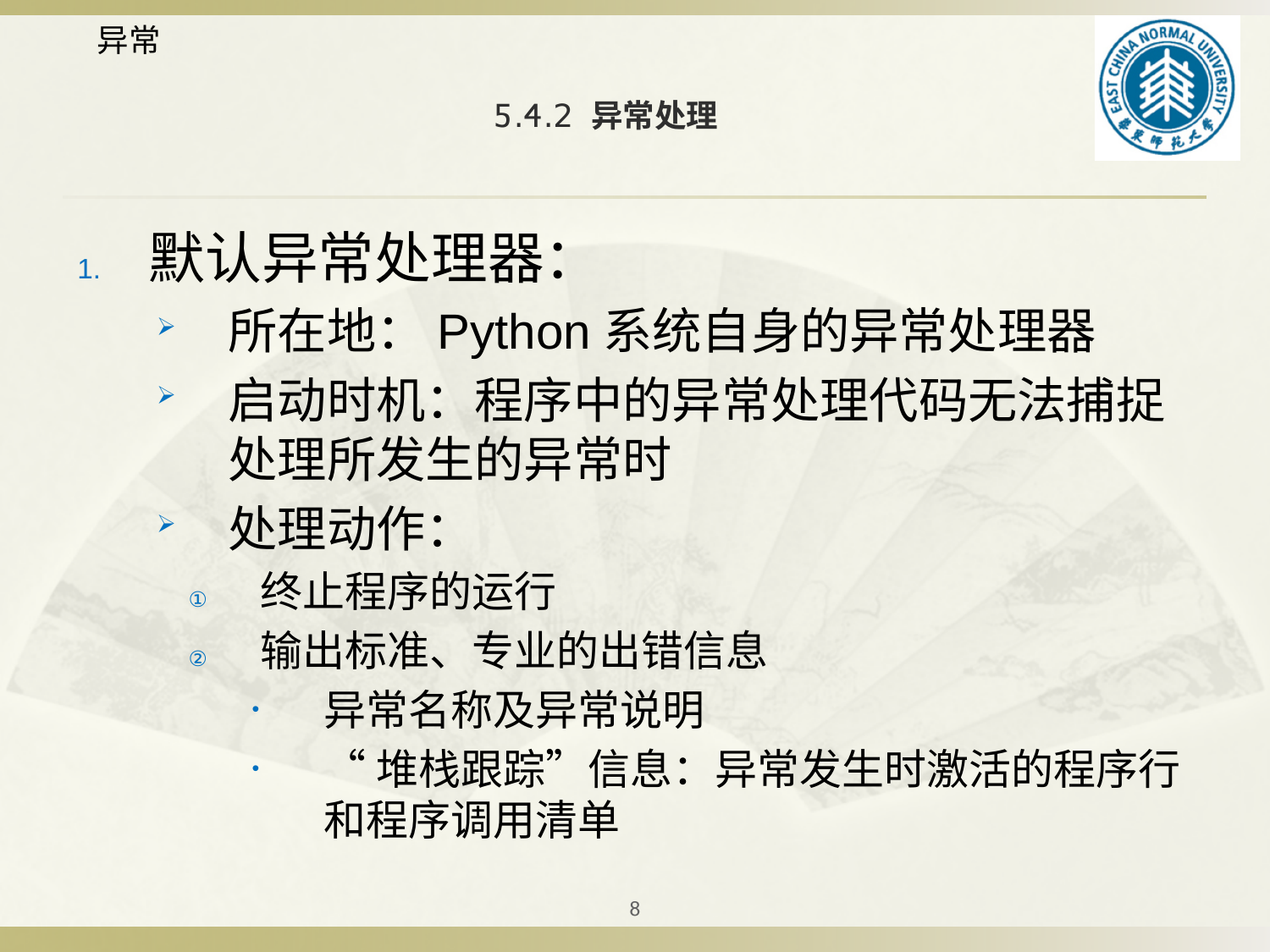

# 5.4.2 异常处理
默认异常处理器：
所在地：Python系统自身的异常处理器
启动时机：程序中的异常处理代码无法捕捉处理所发生的异常时
处理动作：
终止程序的运行
输出标准、专业的出错信息
异常名称及异常说明
“堆栈跟踪”信息：异常发生时激活的程序行和程序调用清单
8